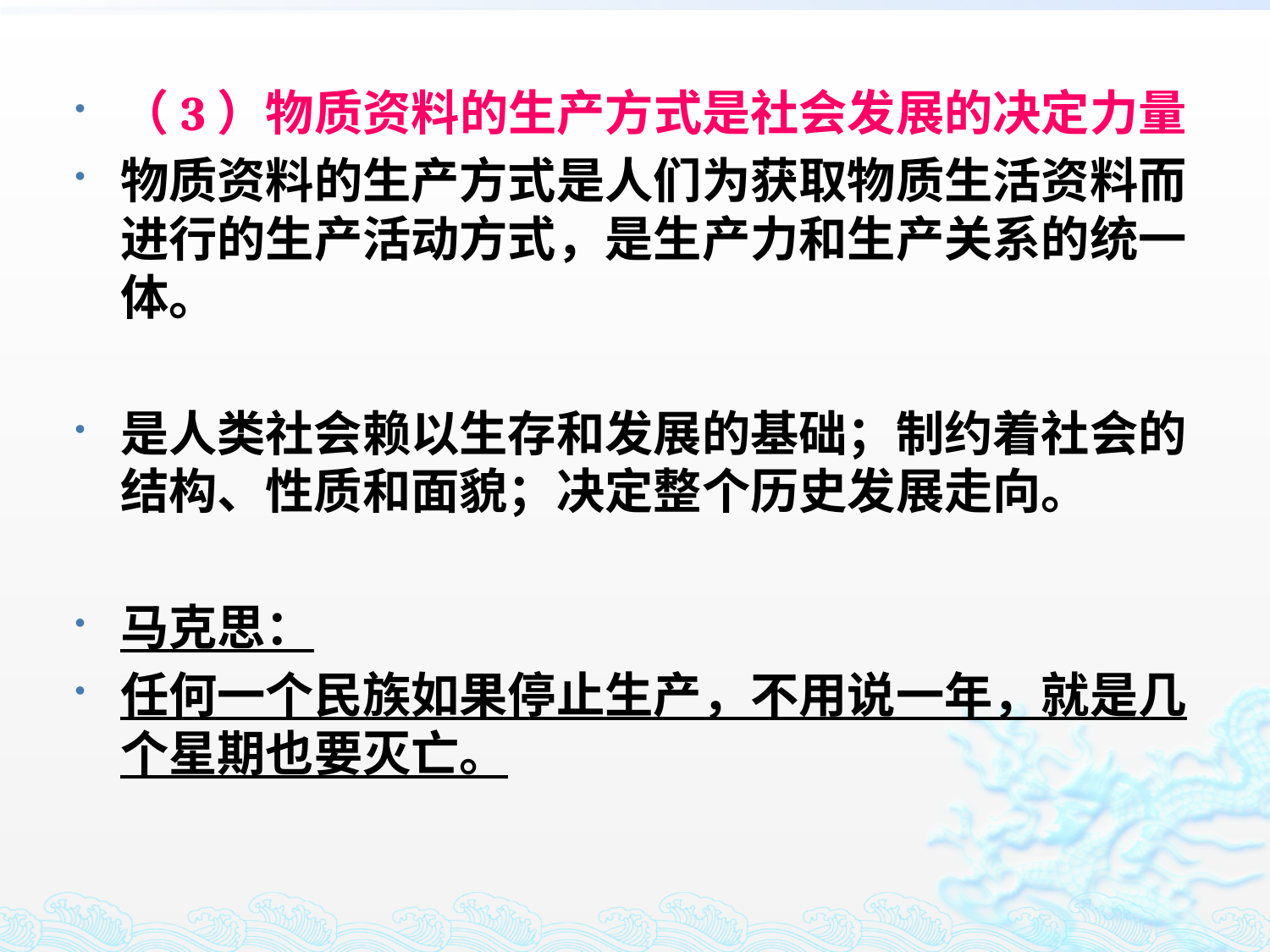

（3）物质资料的生产方式是社会发展的决定力量
物质资料的生产方式是人们为获取物质生活资料而进行的生产活动方式，是生产力和生产关系的统一体。

是人类社会赖以生存和发展的基础；制约着社会的结构、性质和面貌；决定整个历史发展走向。

马克思：
任何一个民族如果停止生产，不用说一年，就是几个星期也要灭亡。